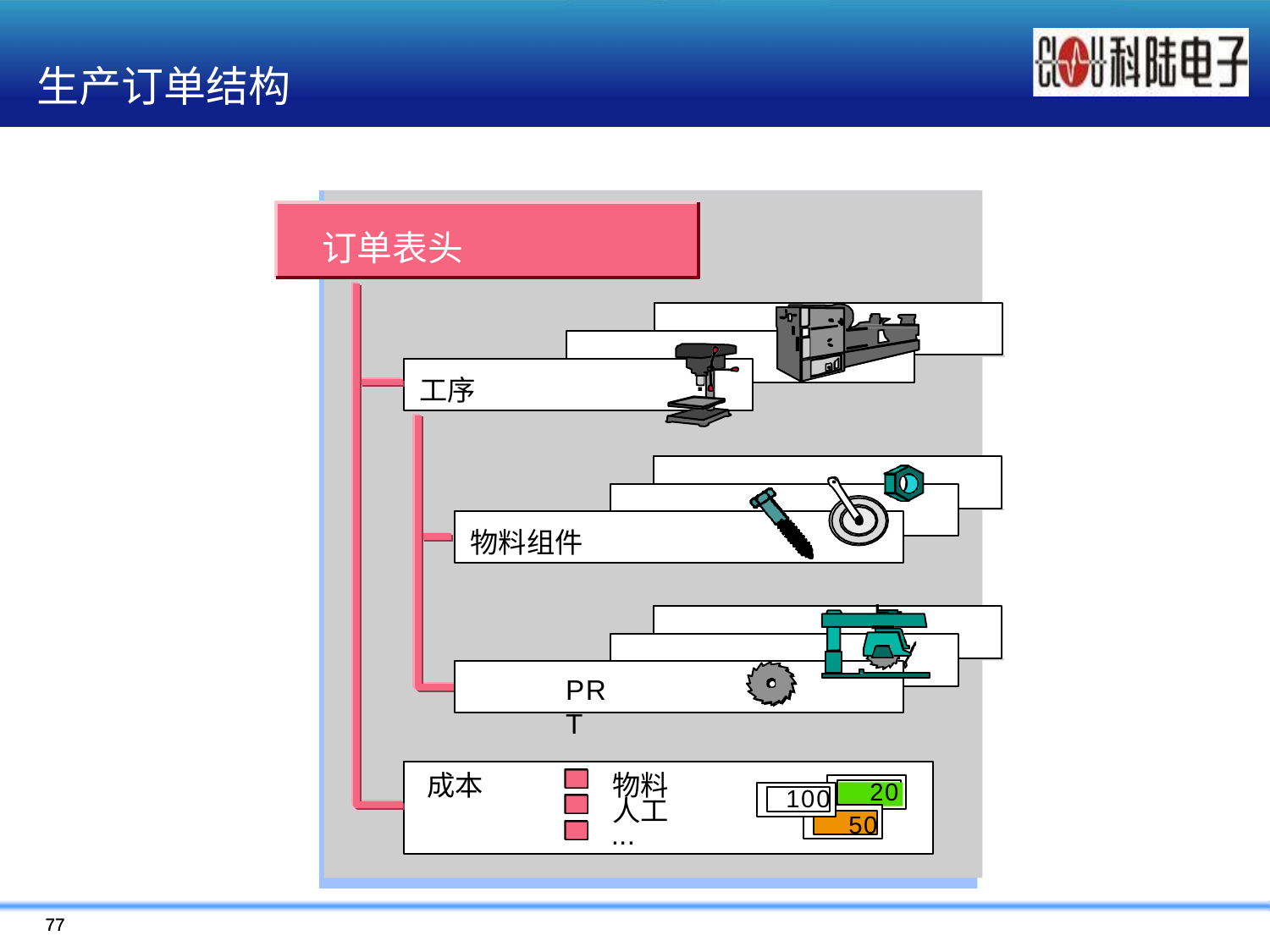

# 生产订单结构

订单表头

工序

物料组件

PRT
T

成本
物料

20

100
50

人工

...

77
77